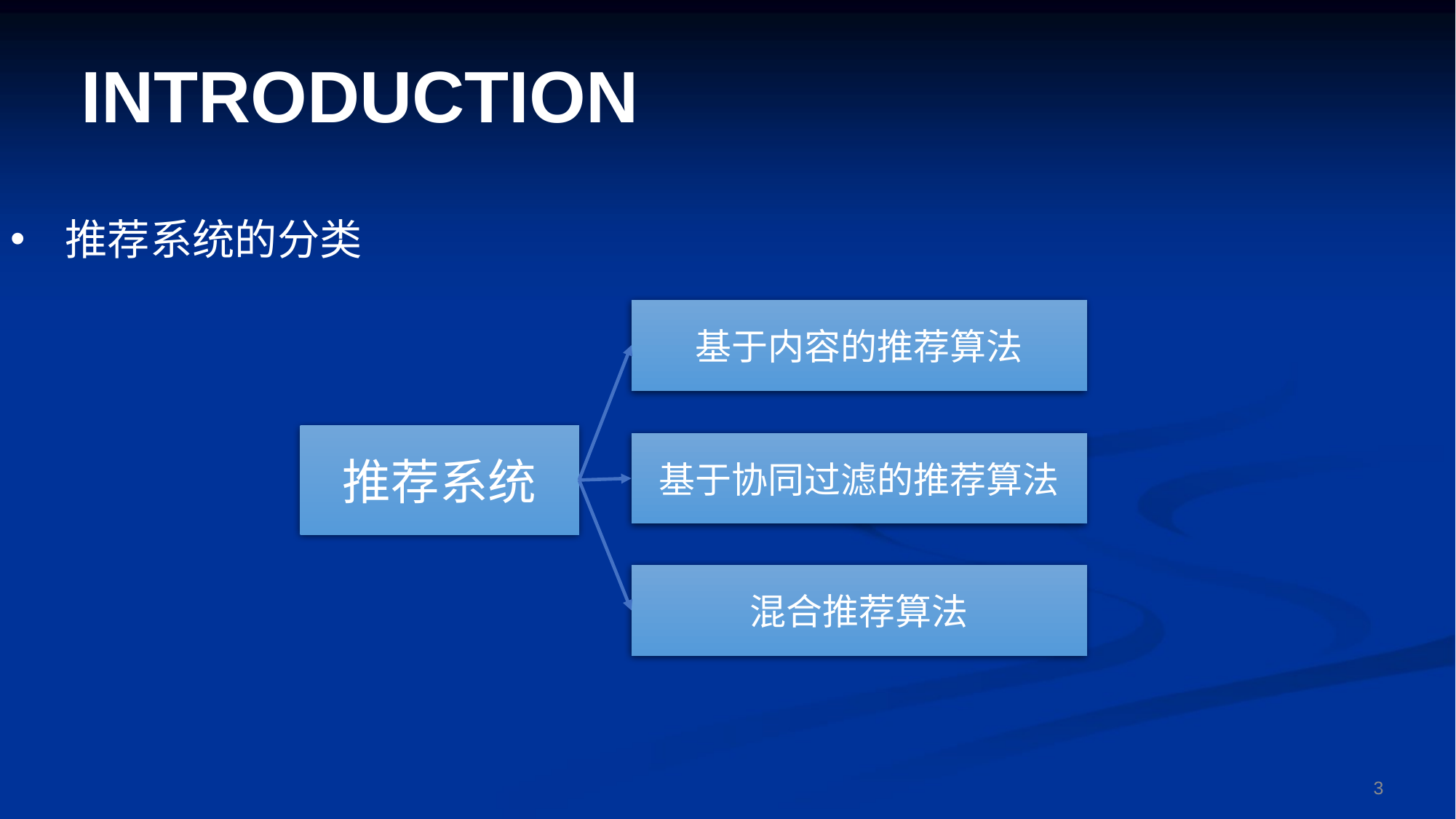

INTRODUCTION

推荐系统的分类
基于内容的推荐算法

基于协同过滤的推荐算法
混合推荐算法
推荐系统
3